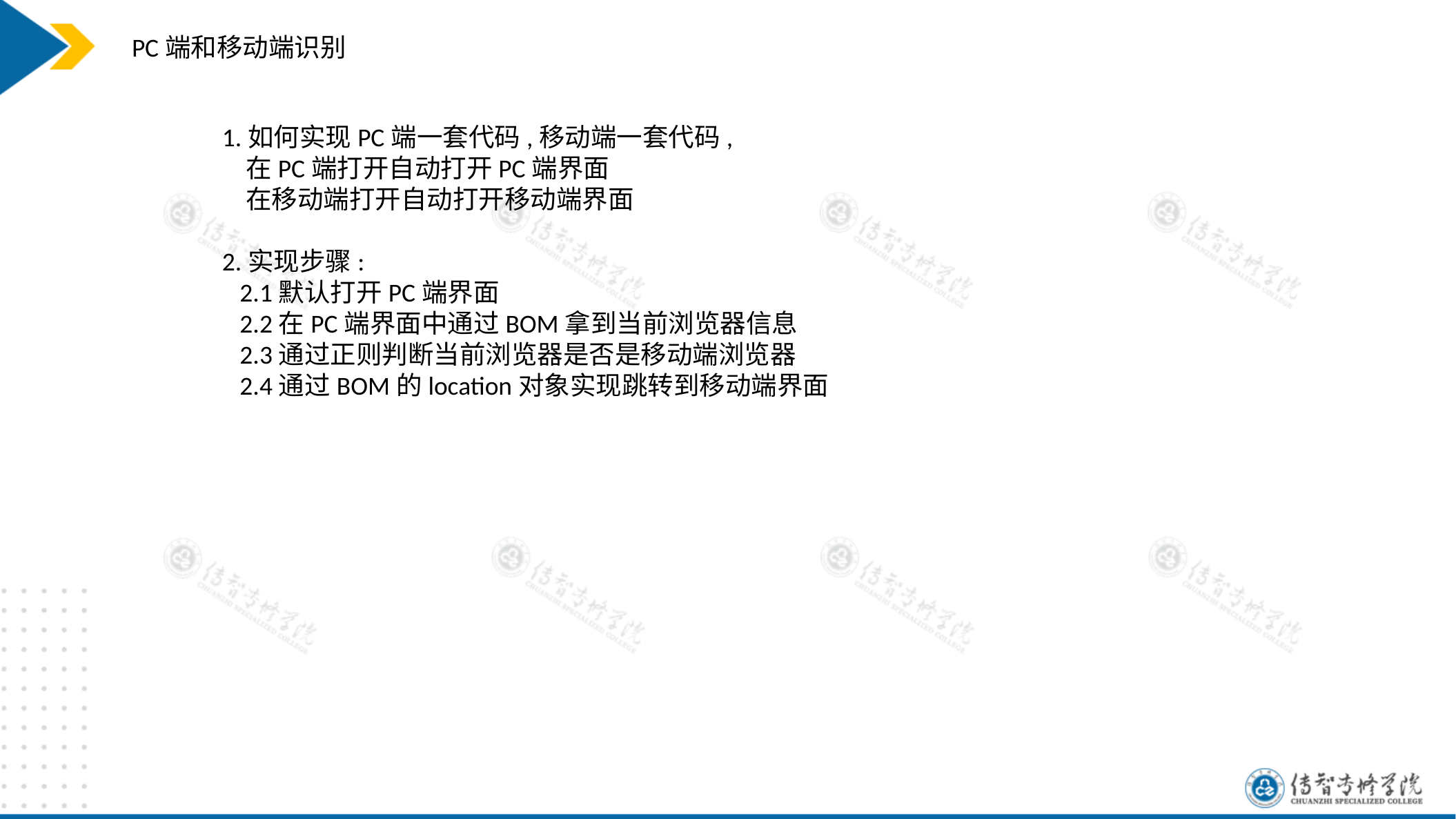

PC端和移动端识别

 1.如何实现PC端一套代码,移动端一套代码,
    在PC端打开自动打开PC端界面
    在移动端打开自动打开移动端界面

 2.实现步骤:
    2.1默认打开PC端界面
    2.2在PC端界面中通过BOM拿到当前浏览器信息
    2.3通过正则判断当前浏览器是否是移动端浏览器
    2.4通过BOM的location对象实现跳转到移动端界面